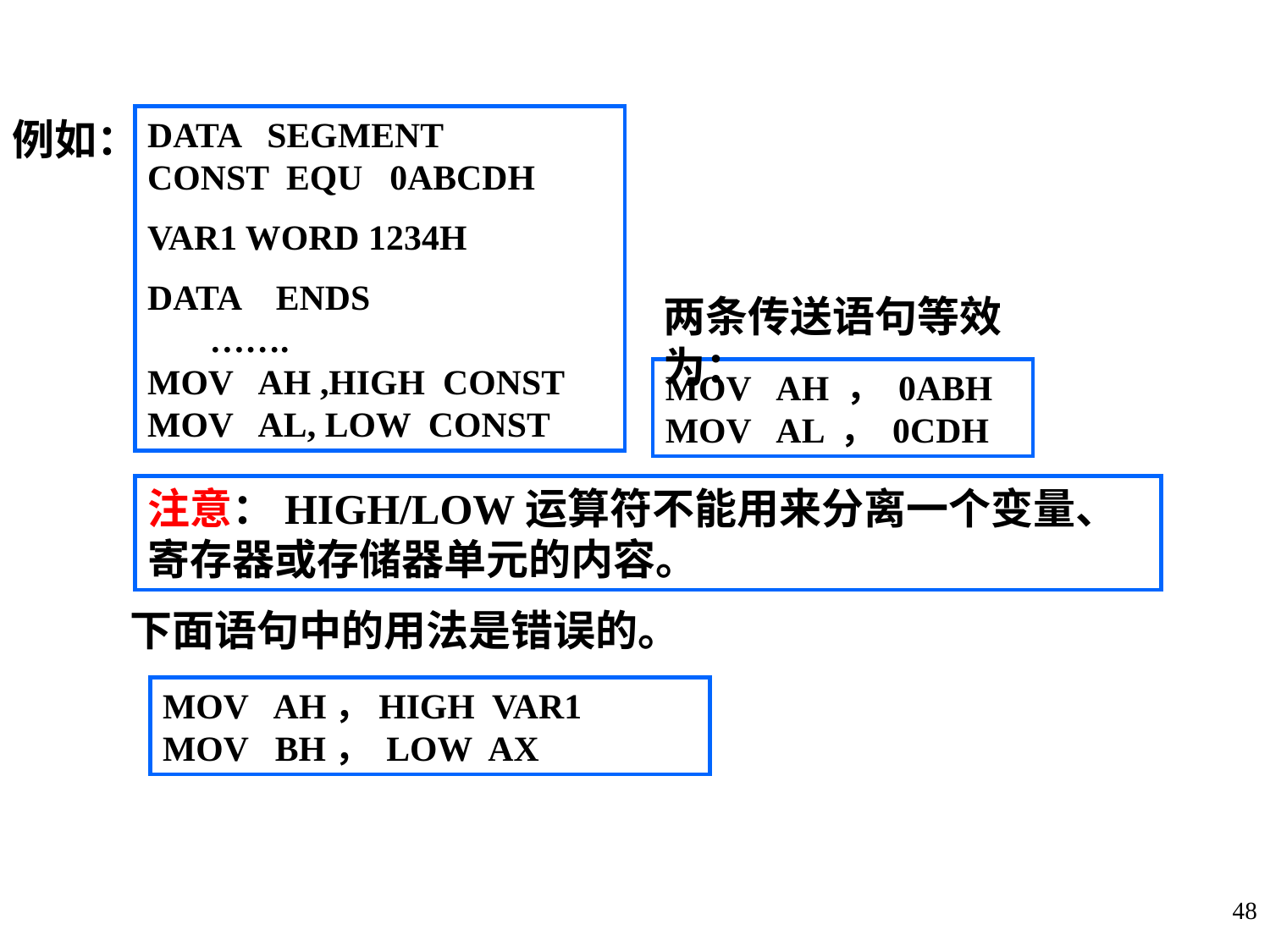

例如：
DATA   SEGMENT
CONST  EQU   0ABCDH
VAR1 WORD 1234H
DATA    ENDS
       …….
MOV   AH ,HIGH  CONST
MOV   AL, LOW  CONST
两条传送语句等效为：
MOV   AH ， 0ABH
MOV   AL ， 0CDH
注意：HIGH/LOW运算符不能用来分离一个变量、寄存器或存储器单元的内容。
下面语句中的用法是错误的。
MOV   AH，HIGH  VAR1
MOV   BH， LOW  AX
48